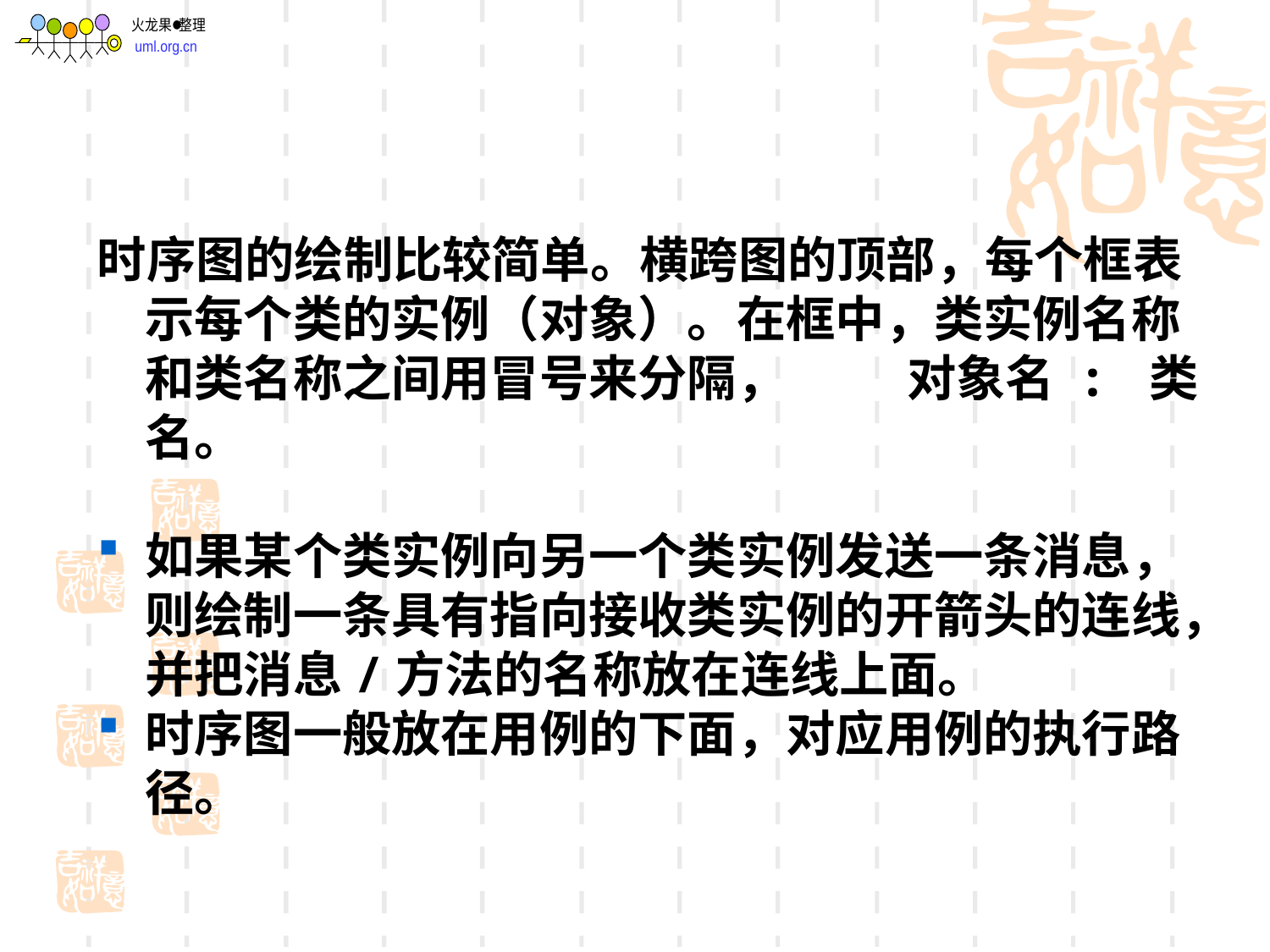

时序图的绘制比较简单。横跨图的顶部，每个框表示每个类的实例（对象）。在框中，类实例名称和类名称之间用冒号来分隔，	对象名 : 类名。

如果某个类实例向另一个类实例发送一条消息，则绘制一条具有指向接收类实例的开箭头的连线，并把消息/方法的名称放在连线上面。
时序图一般放在用例的下面，对应用例的执行路径。